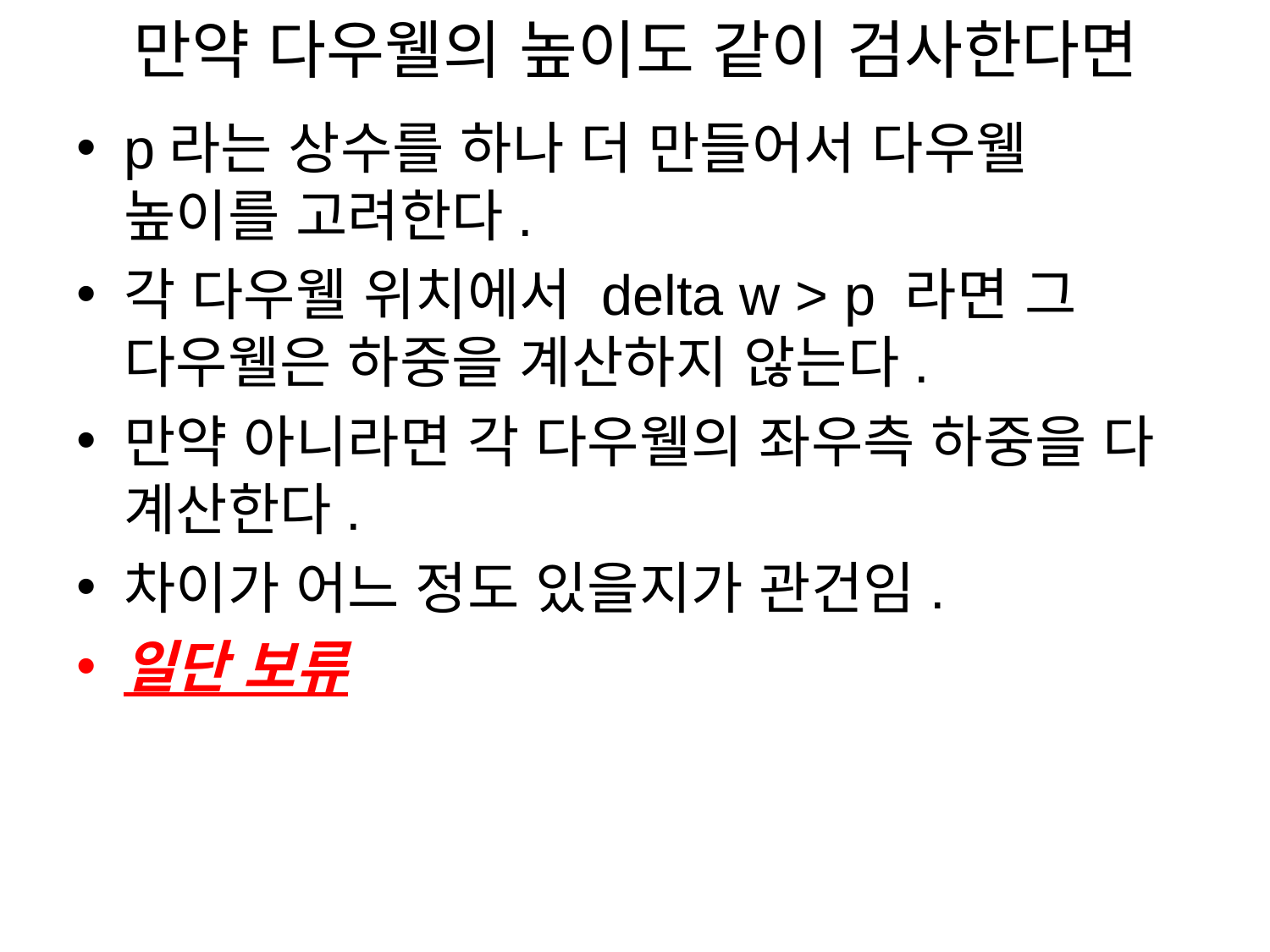

# 만약 다우웰의 높이도 같이 검사한다면
p라는 상수를 하나 더 만들어서 다우웰 높이를 고려한다.
각 다우웰 위치에서 delta w > p 라면 그 다우웰은 하중을 계산하지 않는다.
만약 아니라면 각 다우웰의 좌우측 하중을 다 계산한다.
차이가 어느 정도 있을지가 관건임.
일단 보류